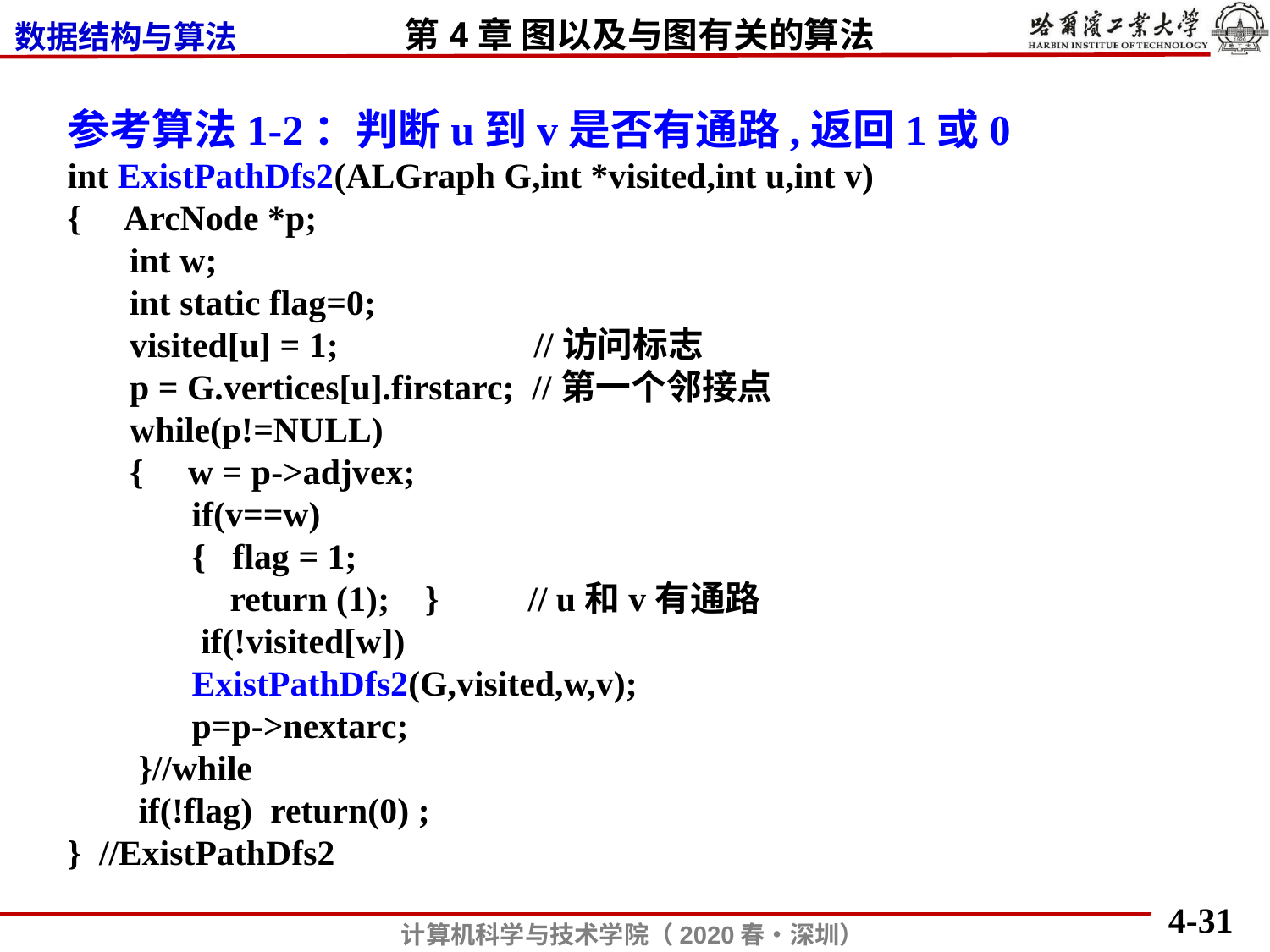

参考算法1-2：判断u到v是否有通路,返回1或0
int ExistPathDfs2(ALGraph G,int *visited,int u,int v)
{     ArcNode *p;
       int w;
       int static flag=0;
       visited[u] = 1;                      //访问标志
       p = G.vertices[u].firstarc;  //第一个邻接点
       while(p!=NULL)
       {     w = p->adjvex;
              if(v==w)
              {   flag = 1;
	    return (1);    }          // u和v有通路
               if(!visited[w])
              ExistPathDfs2(G,visited,w,v);
              p=p->nextarc;
        }//while
        if(!flag)  return(0) ;
}  //ExistPathDfs2